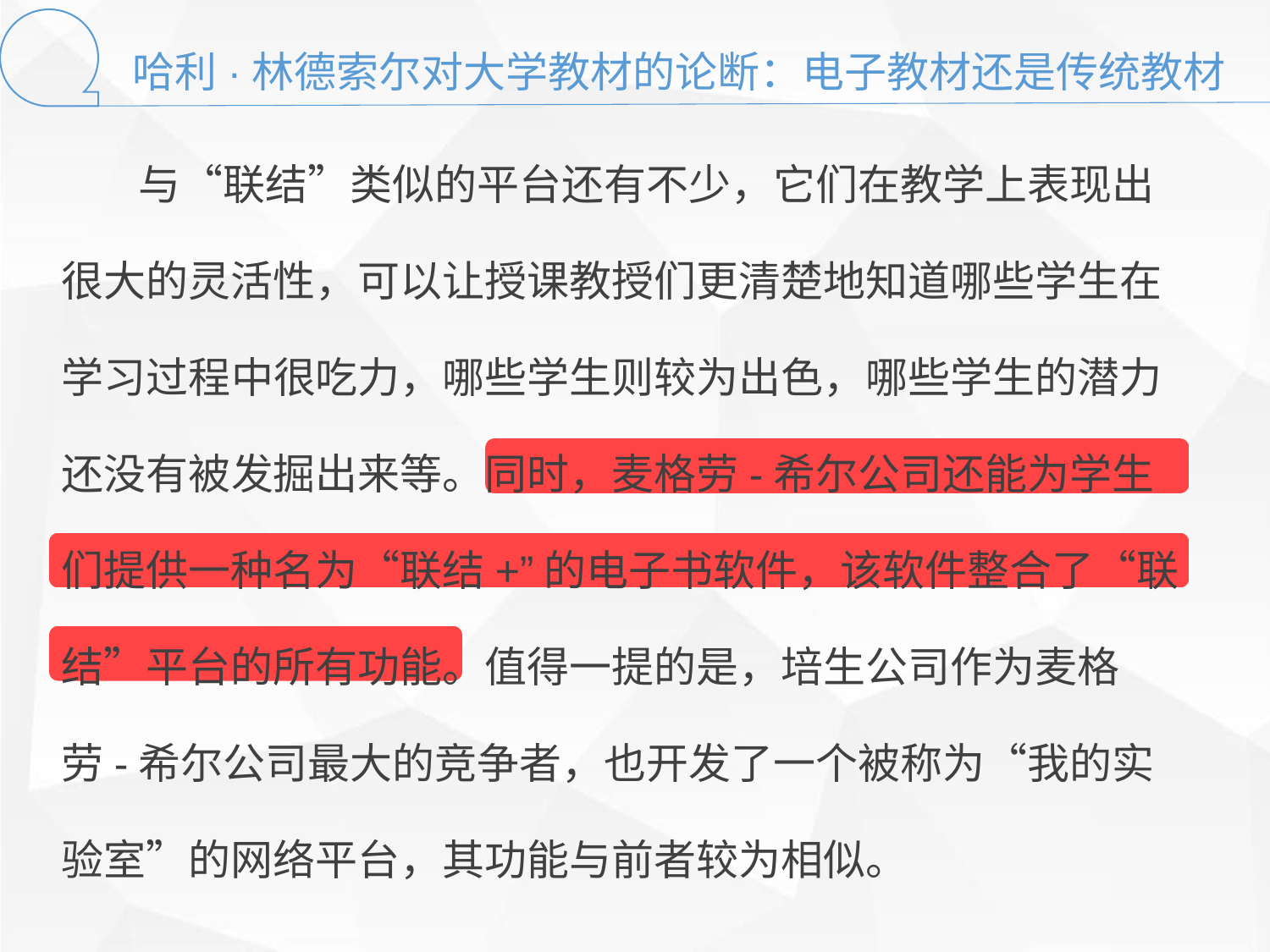

哈利·林德索尔对大学教材的论断：电子教材还是传统教材
       与“联结”类似的平台还有不少，它们在教学上表现出很大的灵活性，可以让授课教授们更清楚地知道哪些学生在学习过程中很吃力，哪些学生则较为出色，哪些学生的潜力还没有被发掘出来等。同时，麦格劳-希尔公司还能为学生们提供一种名为“联结+”的电子书软件，该软件整合了“联结”平台的所有功能。值得一提的是，培生公司作为麦格劳-希尔公司最大的竞争者，也开发了一个被称为“我的实验室”的网络平台，其功能与前者较为相似。